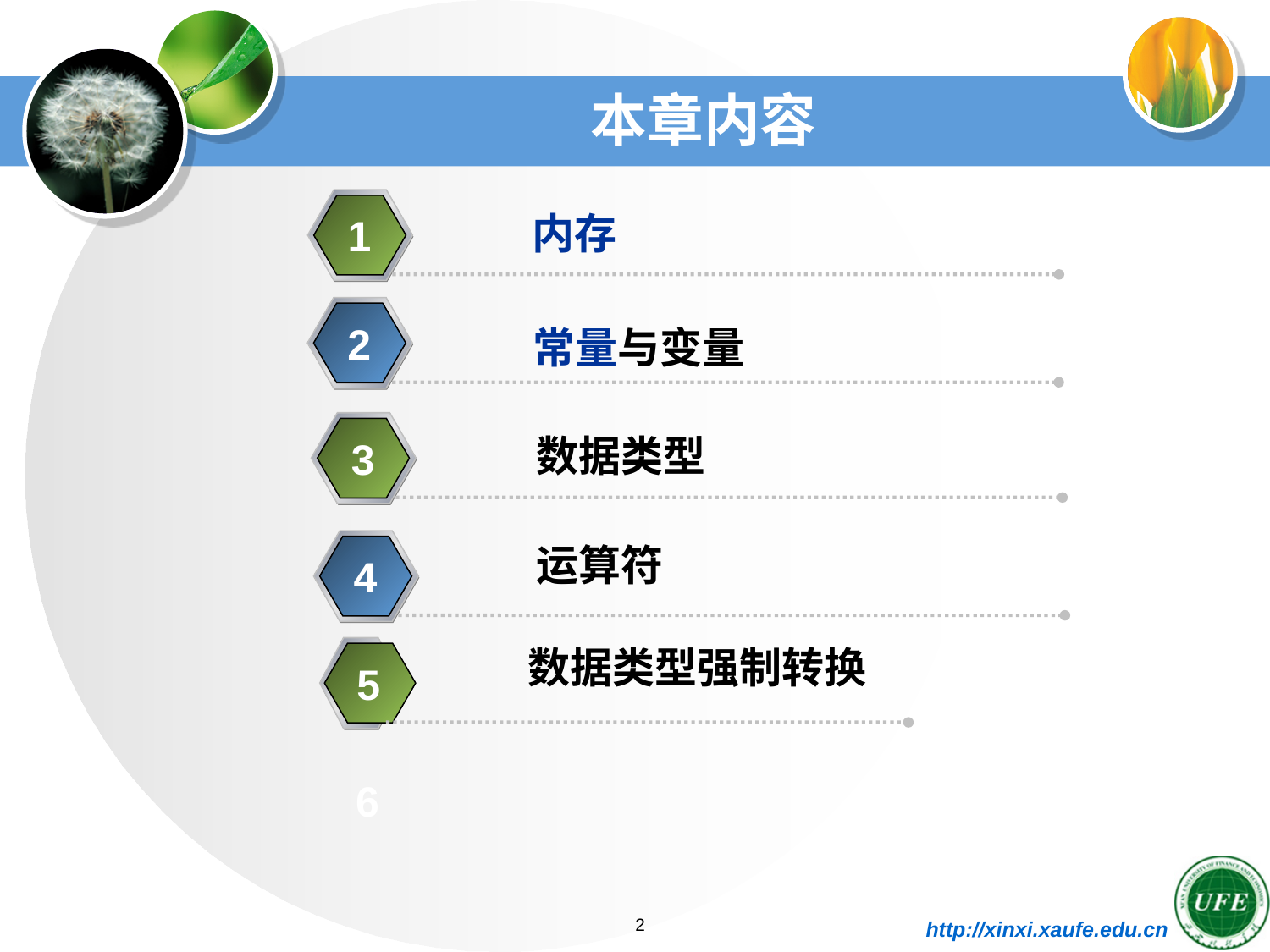

# 本章内容

内存
1

2
常量与变量

数据类型
3

4

运算符

5

数据类型强制转换
6
2
http://xinxi.xaufe.edu.cn